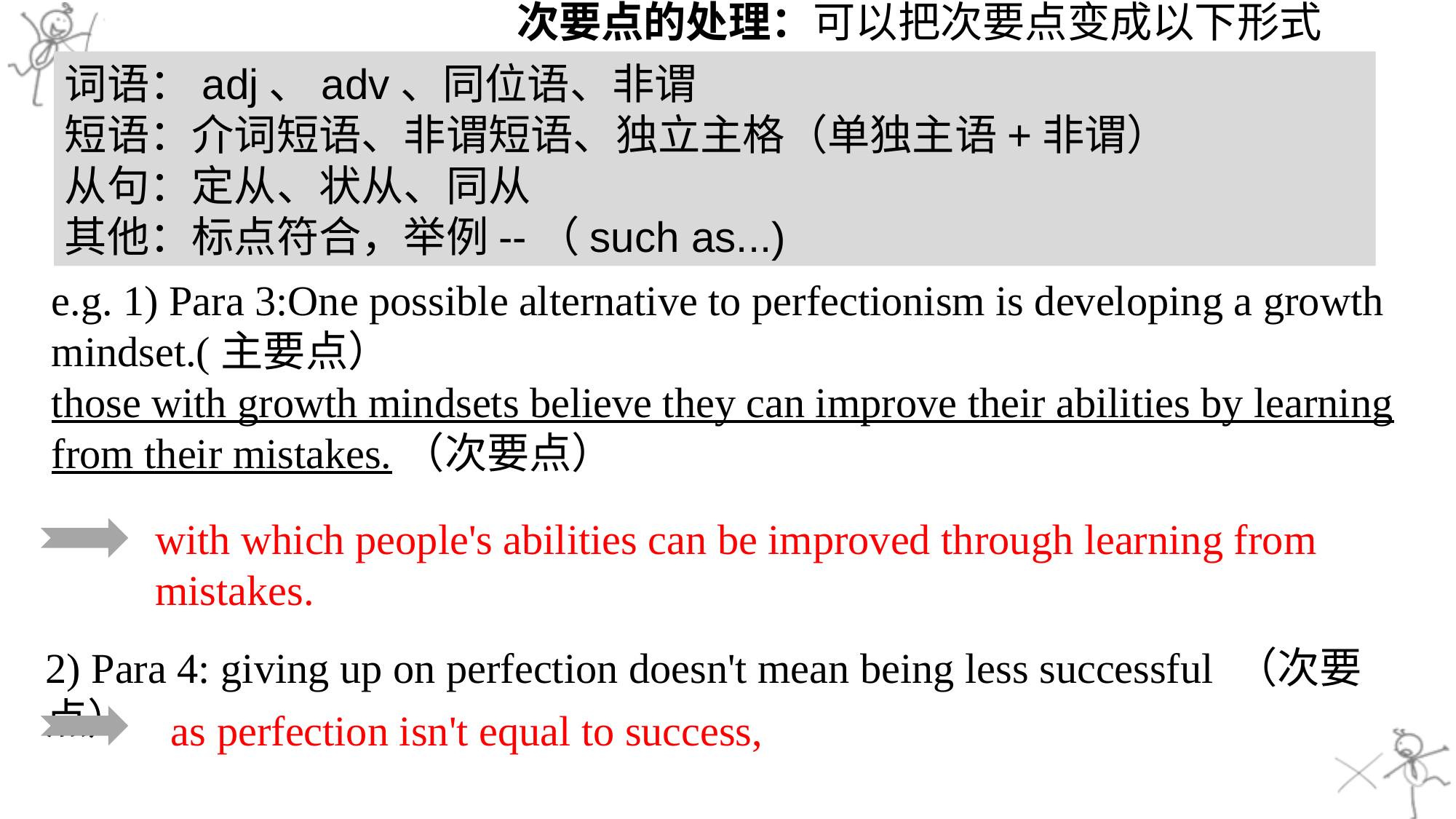

次要点的处理：可以把次要点变成以下形式
词语：adj、adv、同位语、非谓
短语：介词短语、非谓短语、独立主格（单独主语+非谓）
从句：定从、状从、同从
其他：标点符合，举例--（such as...)
e.g. 1) Para 3:One possible alternative to perfectionism is developing a growth mindset.(主要点）
those with growth mindsets believe they can improve their abilities by learning from their mistakes.（次要点）

with which people's abilities can be improved through learning from
mistakes.

2) Para 4: giving up on perfection doesn't mean being less successful （次要点）
as perfection isn't equal to success,